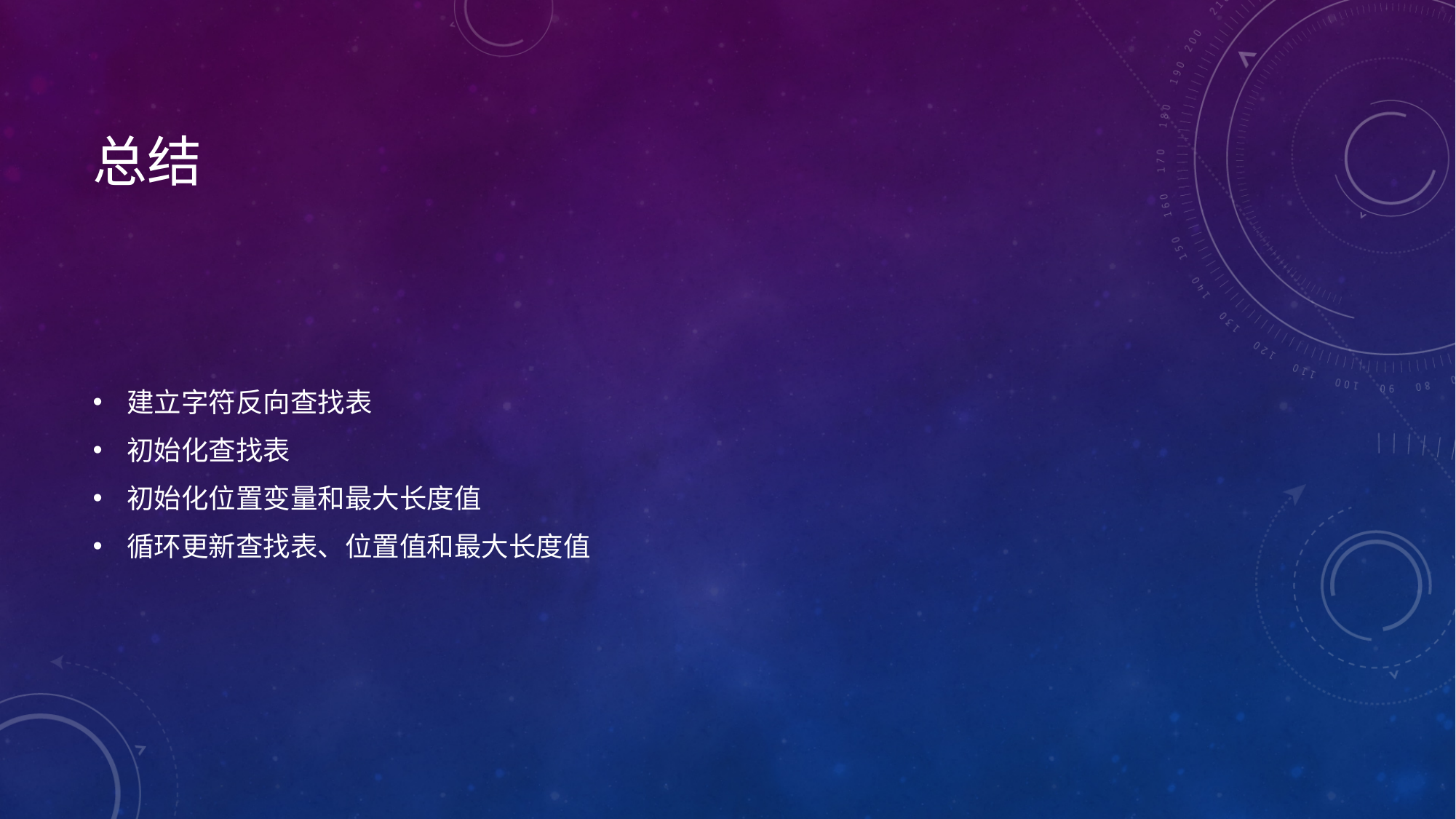

# 总结
建立字符反向查找表
初始化查找表
初始化位置变量和最大长度值
循环更新查找表、位置值和最大长度值